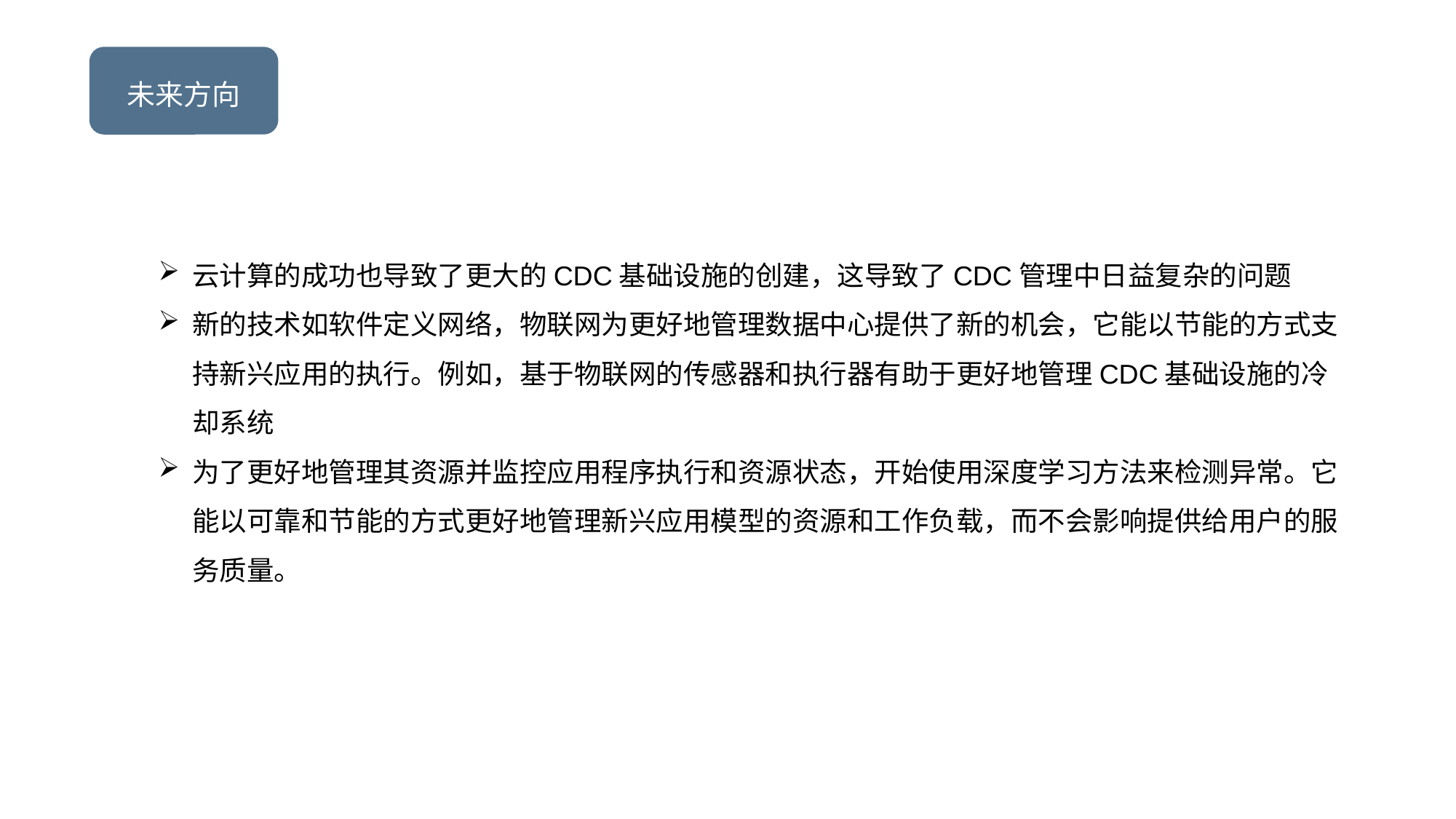

未来方向
云计算的成功也导致了更大的CDC基础设施的创建，这导致了CDC管理中日益复杂的问题
新的技术如软件定义网络，物联网为更好地管理数据中心提供了新的机会，它能以节能的方式支持新兴应用的执行。例如，基于物联网的传感器和执行器有助于更好地管理CDC基础设施的冷却系统
为了更好地管理其资源并监控应用程序执行和资源状态，开始使用深度学习方法来检测异常。它能以可靠和节能的方式更好地管理新兴应用模型的资源和工作负载，而不会影响提供给用户的服务质量。